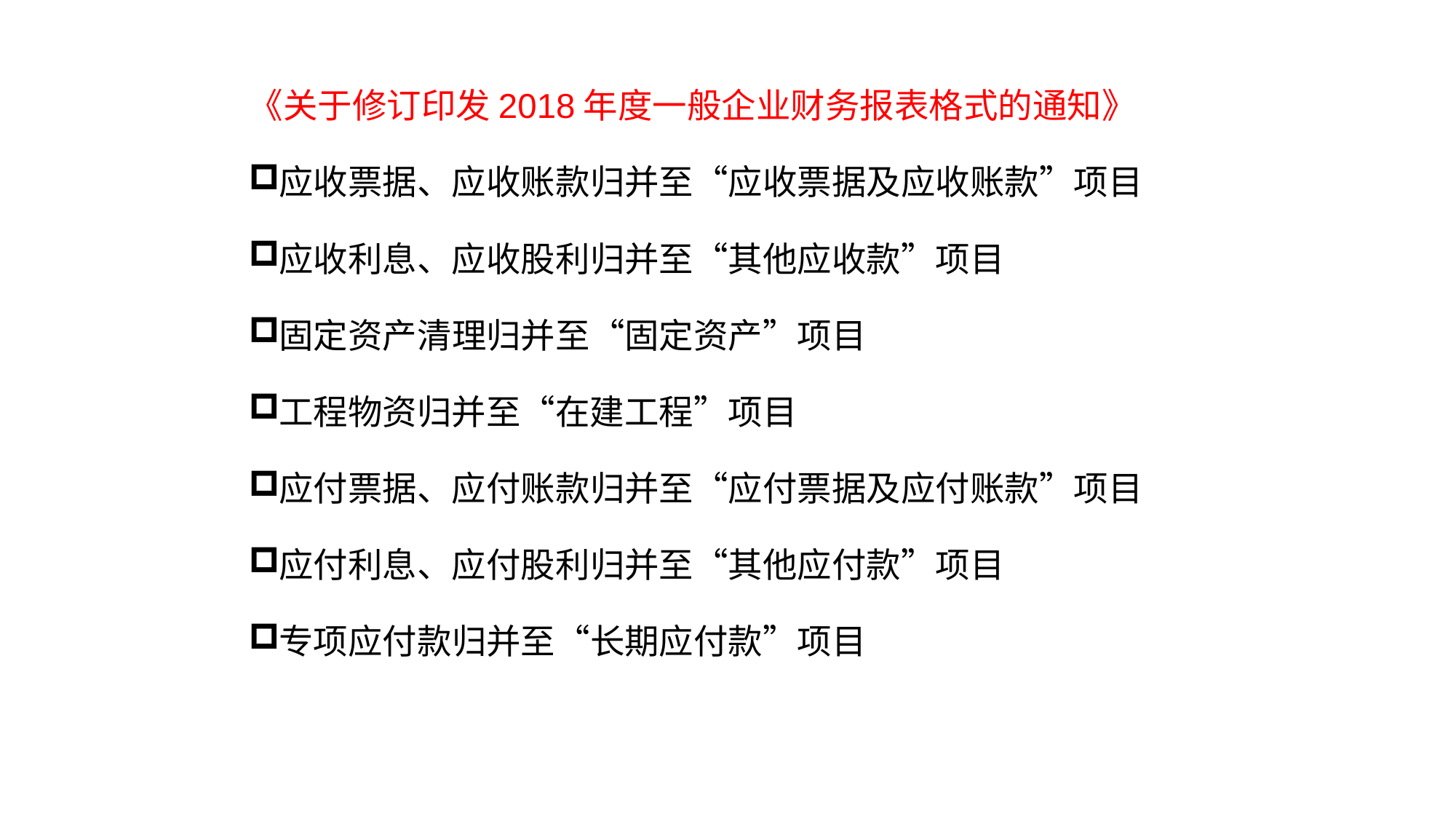

《关于修订印发2018年度一般企业财务报表格式的通知》
应收票据、应收账款归并至“应收票据及应收账款”项目
应收利息、应收股利归并至“其他应收款”项目
固定资产清理归并至“固定资产”项目
工程物资归并至“在建工程”项目
应付票据、应付账款归并至“应付票据及应付账款”项目
应付利息、应付股利归并至“其他应付款”项目
专项应付款归并至“长期应付款”项目